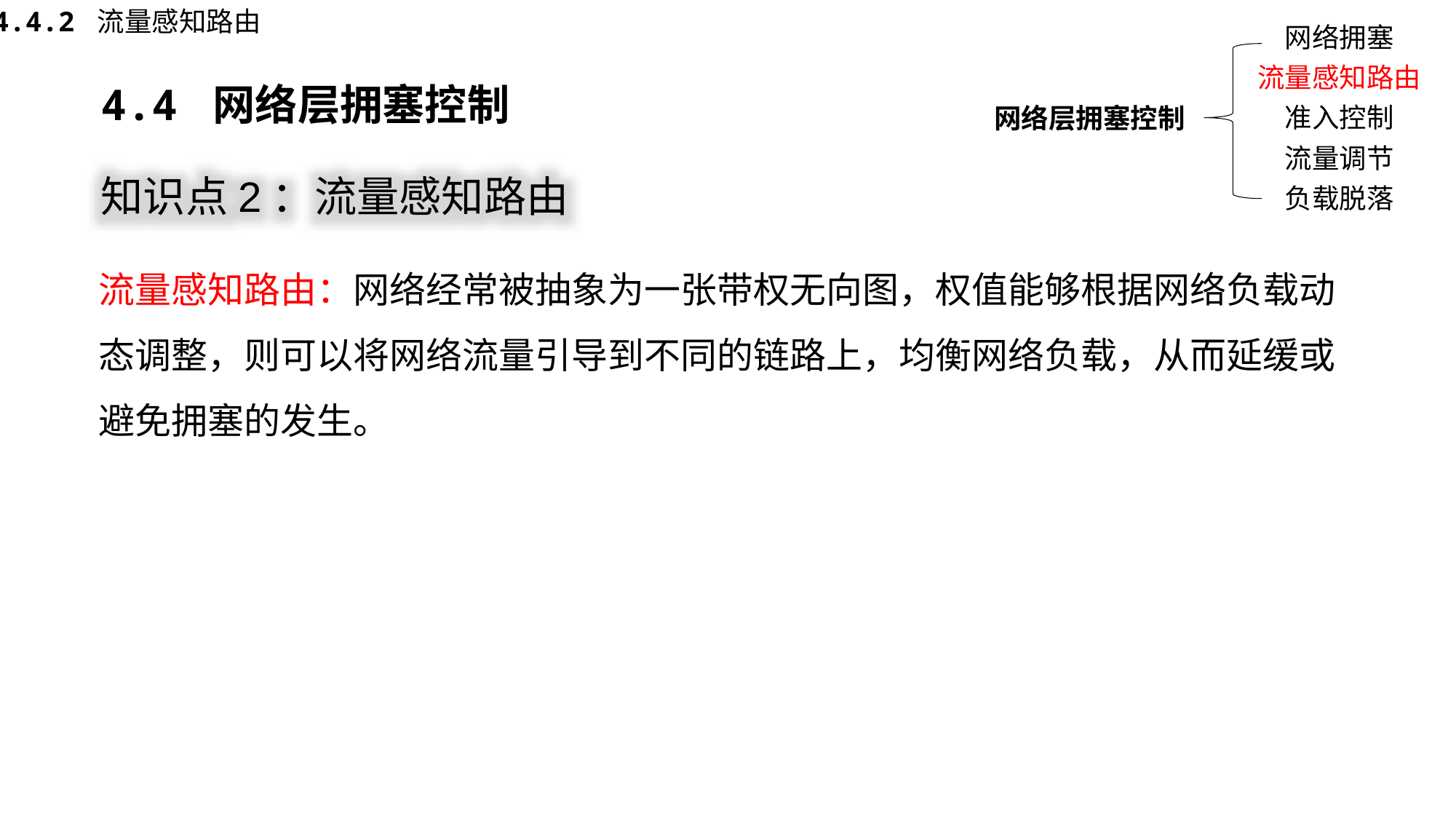

4.4.2 流量感知路由

网络拥塞

流量感知路由
网络层拥塞控制
准入控制
流量调节
负载脱落
4.4 网络层拥塞控制
知识点2：流量感知路由
流量感知路由：网络经常被抽象为一张带权无向图，权值能够根据网络负载动态调整，则可以将网络流量引导到不同的链路上，均衡网络负载，从而延缓或避免拥塞的发生。